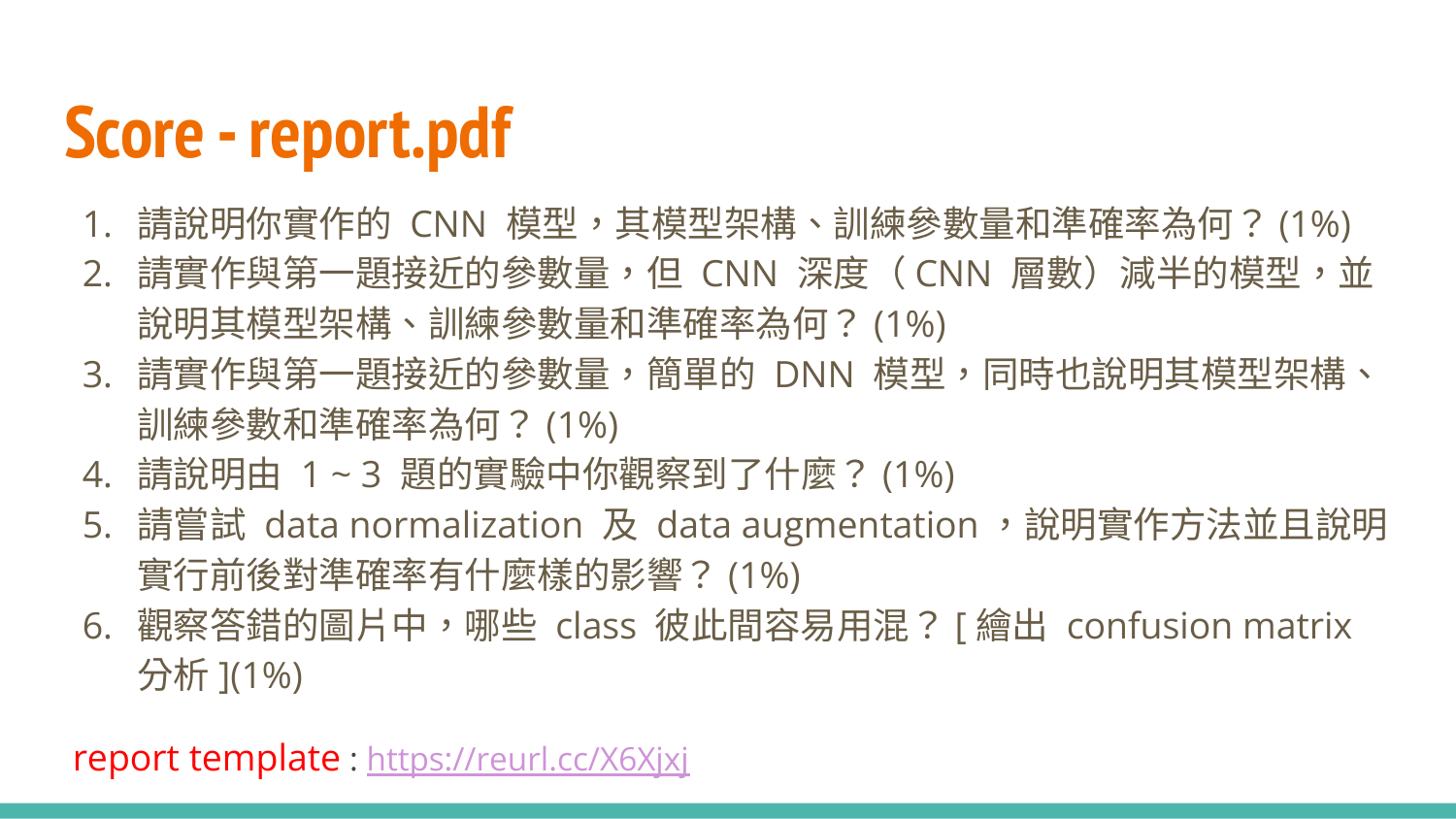

# Score - report.pdf

請說明你實作的 CNN 模型，其模型架構、訓練參數量和準確率為何？(1%)
請實作與第一題接近的參數量，但 CNN 深度（CNN 層數）減半的模型，並說明其模型架構、訓練參數量和準確率為何？(1%)
請實作與第一題接近的參數量，簡單的 DNN 模型，同時也說明其模型架構、訓練參數和準確率為何？(1%)
請說明由 1 ~ 3 題的實驗中你觀察到了什麼？(1%)
請嘗試 data normalization 及 data augmentation，說明實作方法並且說明實行前後對準確率有什麼樣的影響？(1%)
觀察答錯的圖片中，哪些 class 彼此間容易用混？[繪出 confusion matrix 分析](1%)
 report template : https://reurl.cc/X6Xjxj